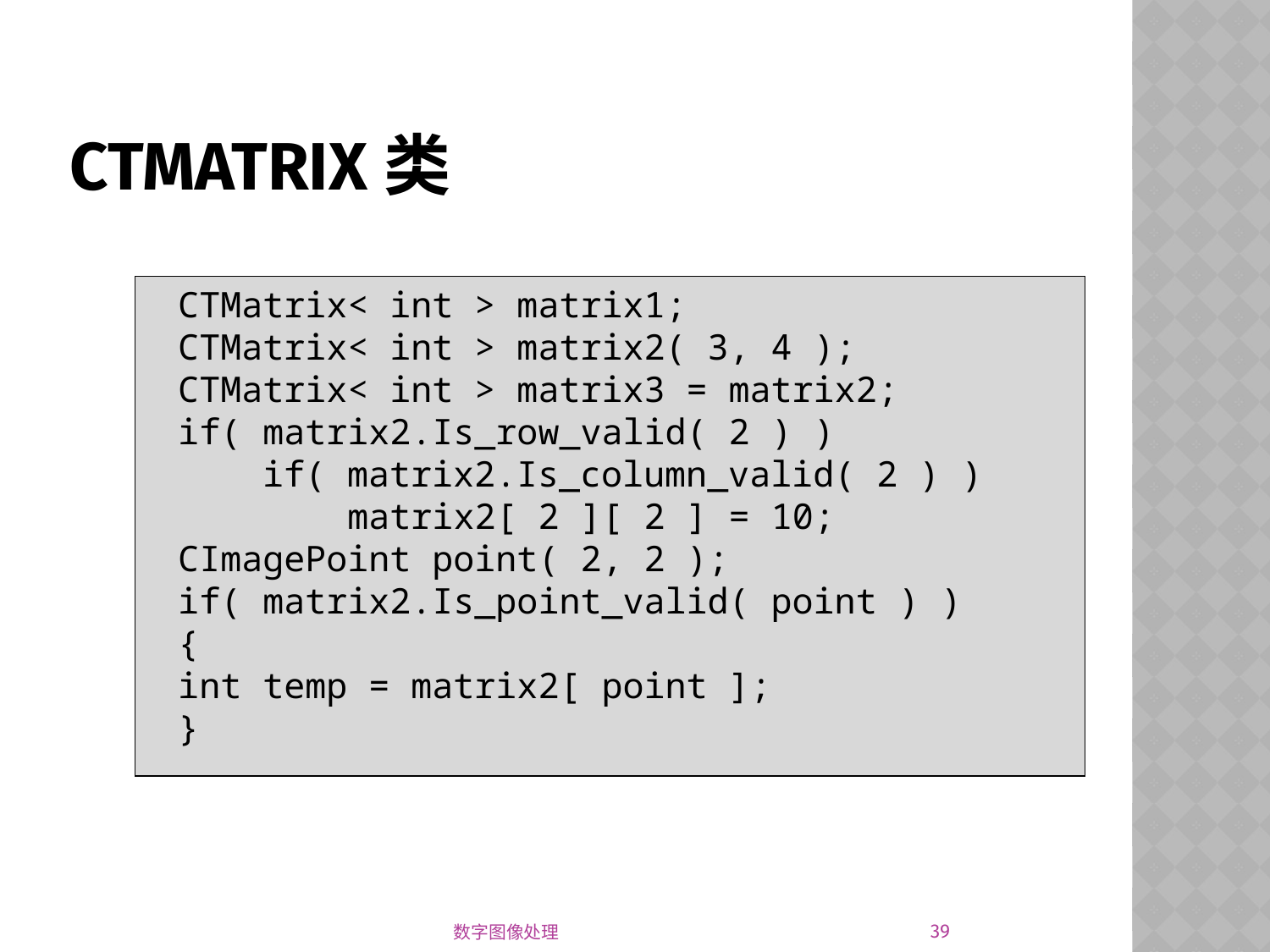

# CTMatrix类
CTMatrix< int > matrix1;
CTMatrix< int > matrix2( 3, 4 );
CTMatrix< int > matrix3 = matrix2;
if( matrix2.Is_row_valid( 2 ) )
    if( matrix2.Is_column_valid( 2 ) )
        matrix2[ 2 ][ 2 ] = 10;
CImagePoint point( 2, 2 );
if( matrix2.Is_point_valid( point ) )
{
int temp = matrix2[ point ];
}
39
数字图像处理